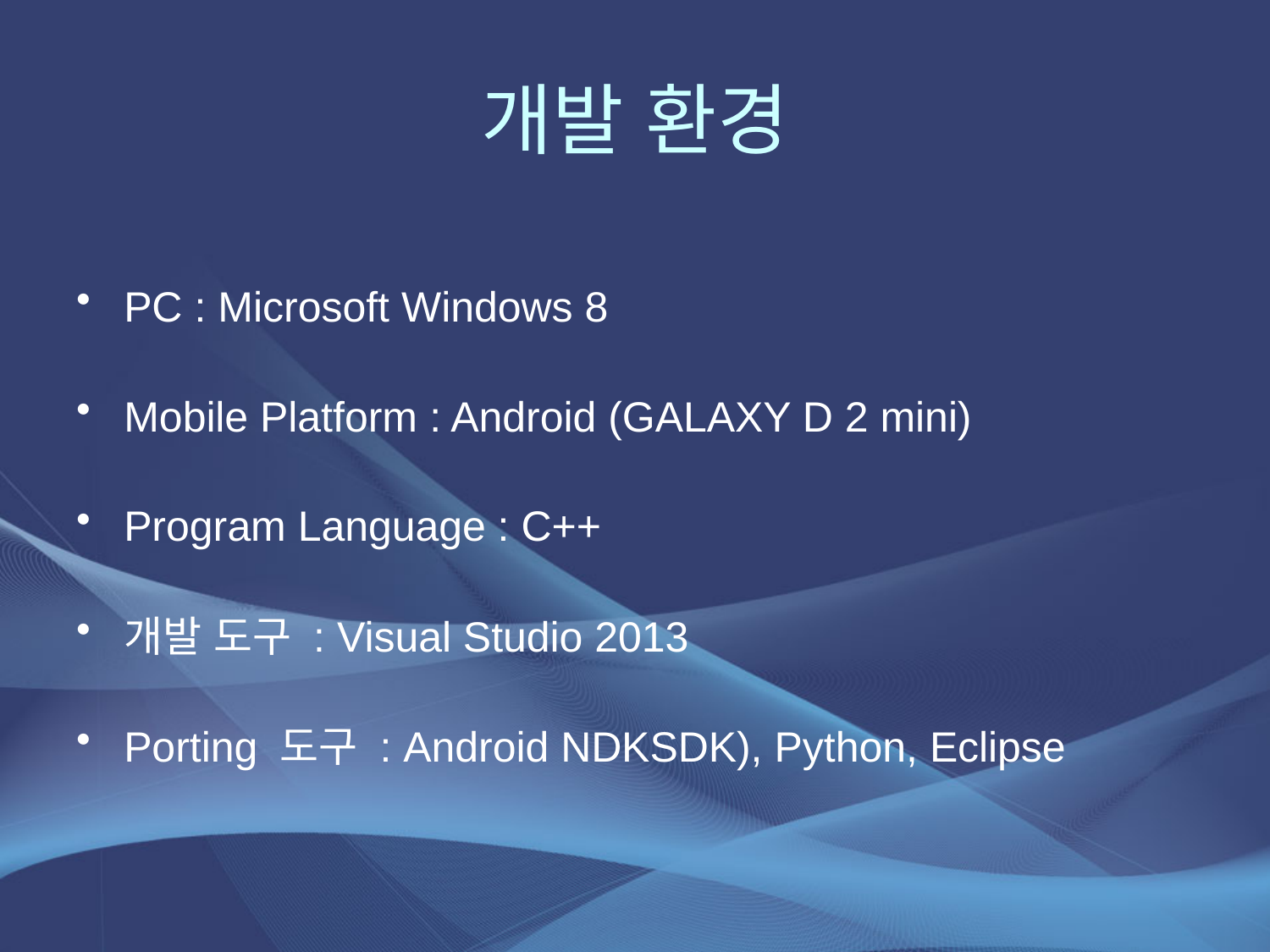

# 개발 환경
PC : Microsoft Windows 8
Mobile Platform : Android (GALAXY D 2 mini)
Program Language : C++
개발 도구 : Visual Studio 2013
Porting 도구 : Android NDKSDK), Python, Eclipse